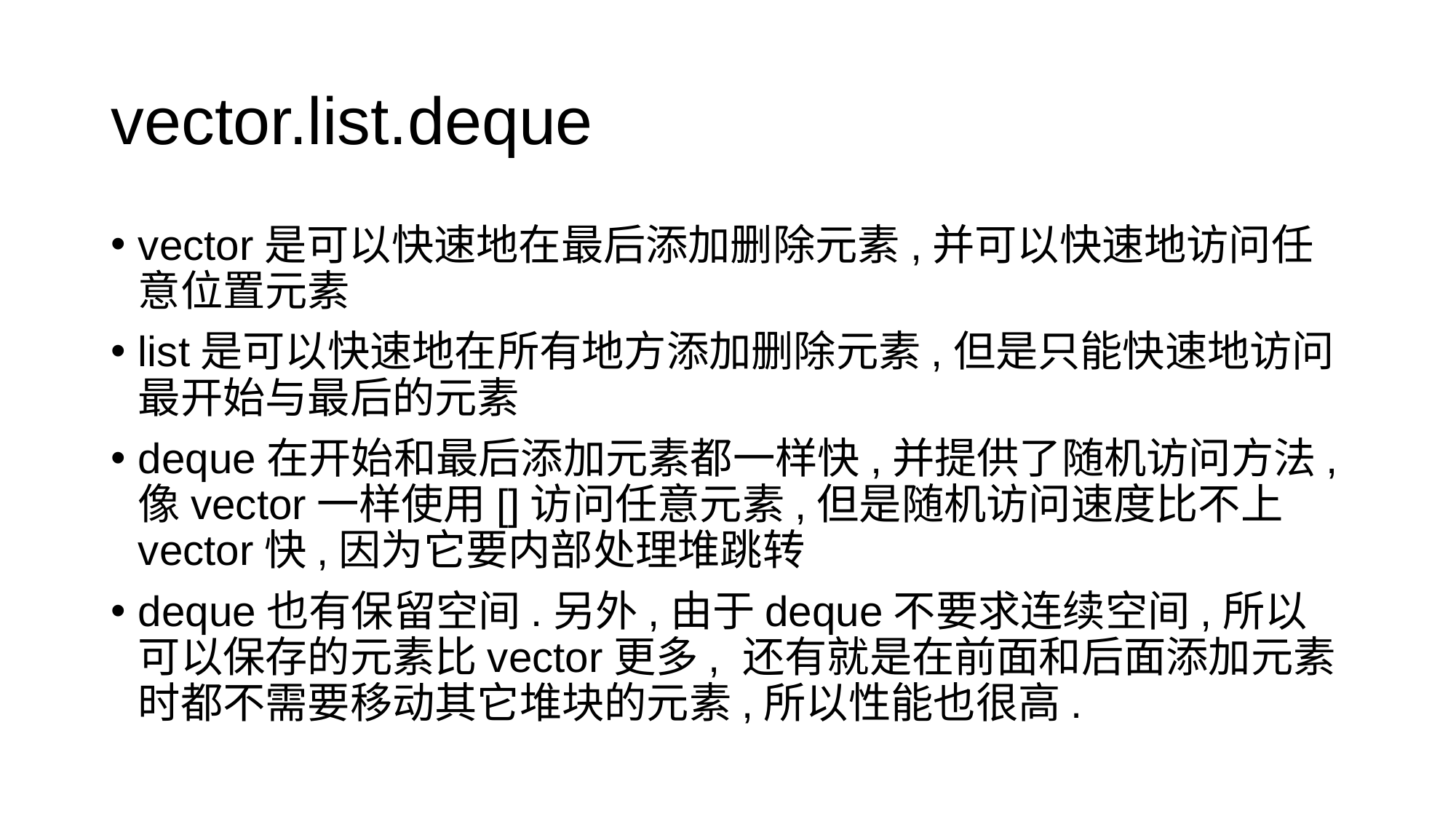

# vector.list.deque
vector是可以快速地在最后添加删除元素,并可以快速地访问任意位置元素
list是可以快速地在所有地方添加删除元素,但是只能快速地访问最开始与最后的元素
deque在开始和最后添加元素都一样快,并提供了随机访问方法,像vector一样使用[]访问任意元素,但是随机访问速度比不上vector快,因为它要内部处理堆跳转
deque也有保留空间.另外,由于deque不要求连续空间,所以可以保存的元素比vector更多, 还有就是在前面和后面添加元素时都不需要移动其它堆块的元素,所以性能也很高.